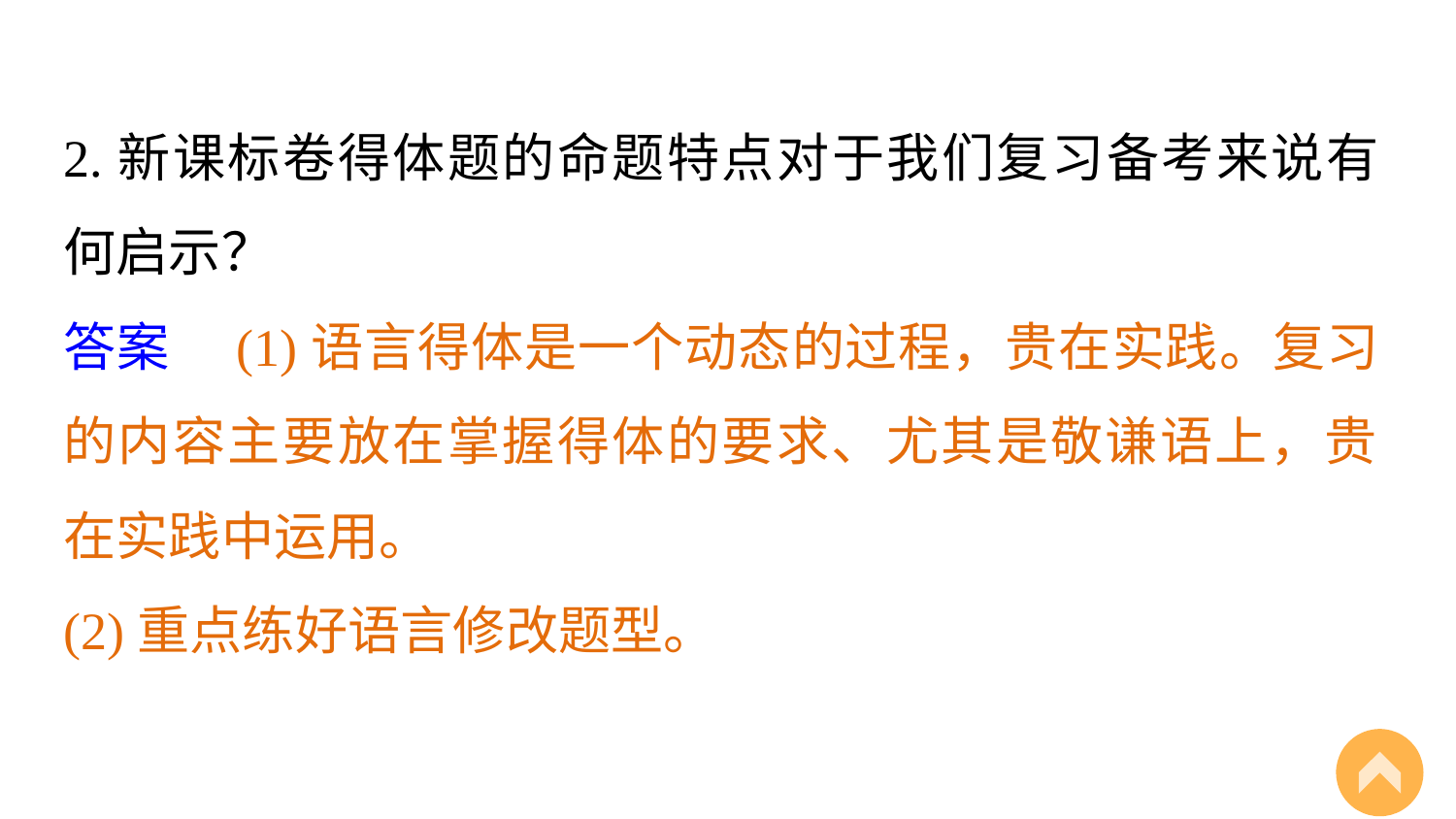

2.新课标卷得体题的命题特点对于我们复习备考来说有何启示？
答案　(1)语言得体是一个动态的过程，贵在实践。复习的内容主要放在掌握得体的要求、尤其是敬谦语上，贵在实践中运用。
(2)重点练好语言修改题型。